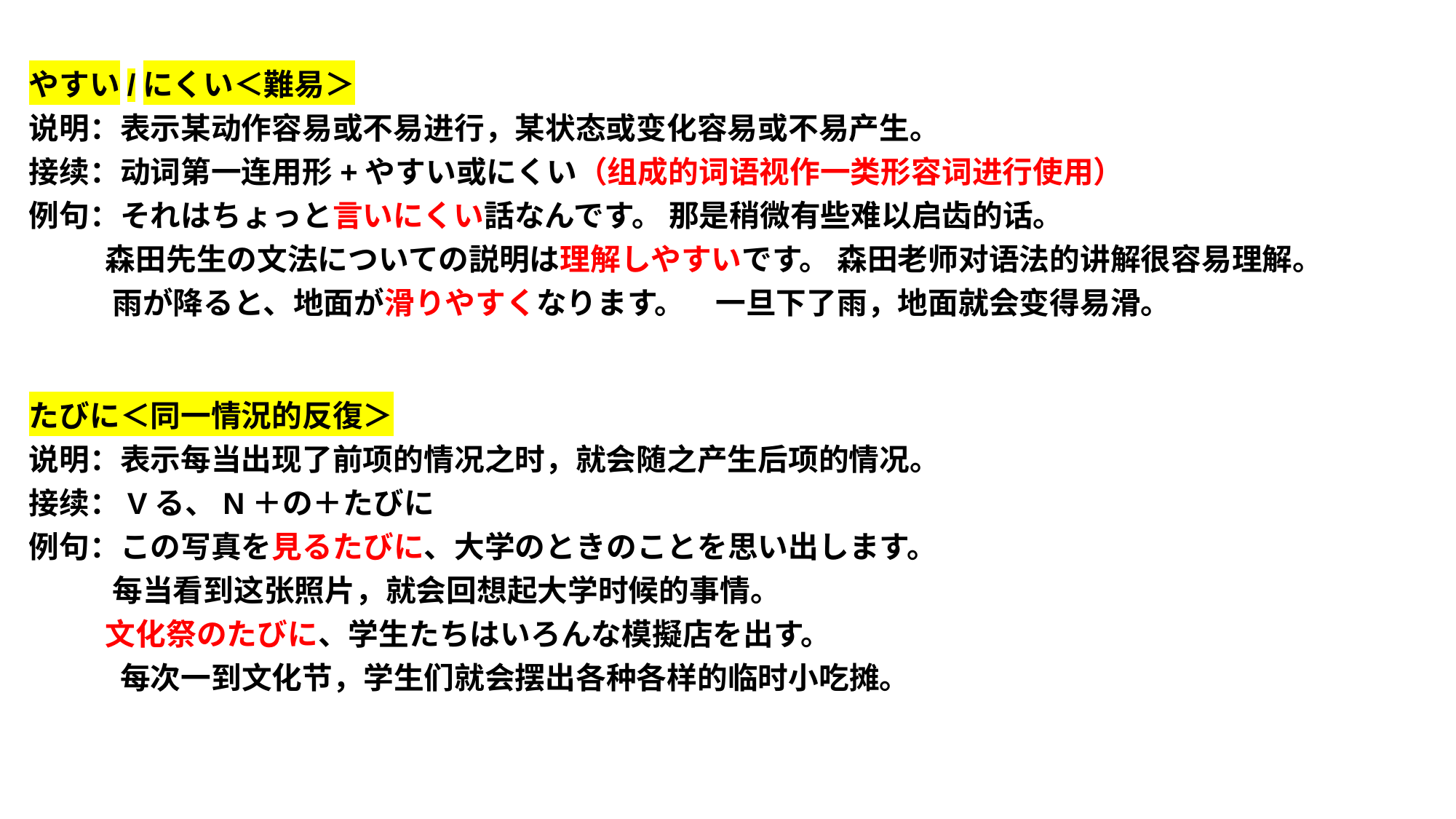

やすい/にくい＜難易＞
说明：表示某动作容易或不易进行，某状态或变化容易或不易产生。
接续：动词第一连用形+やすい或にくい（组成的词语视作一类形容词进行使用）
例句：それはちょっと言いにくい話なんです。 那是稍微有些难以启齿的话。
          森田先生の文法についての説明は理解しやすいです。 森田老师对语法的讲解很容易理解。
           雨が降ると、地面が滑りやすくなります。　一旦下了雨，地面就会变得易滑。

たびに＜同一情況的反復＞
说明：表示每当出现了前项的情况之时，就会随之产生后项的情况。
接续：Vる、N＋の＋たびに
例句：この写真を見るたびに、大学のときのことを思い出します。
           每当看到这张照片，就会回想起大学时候的事情。
          文化祭のたびに、学生たちはいろんな模擬店を出す。
　　　每次一到文化节，学生们就会摆出各种各样的临时小吃摊。